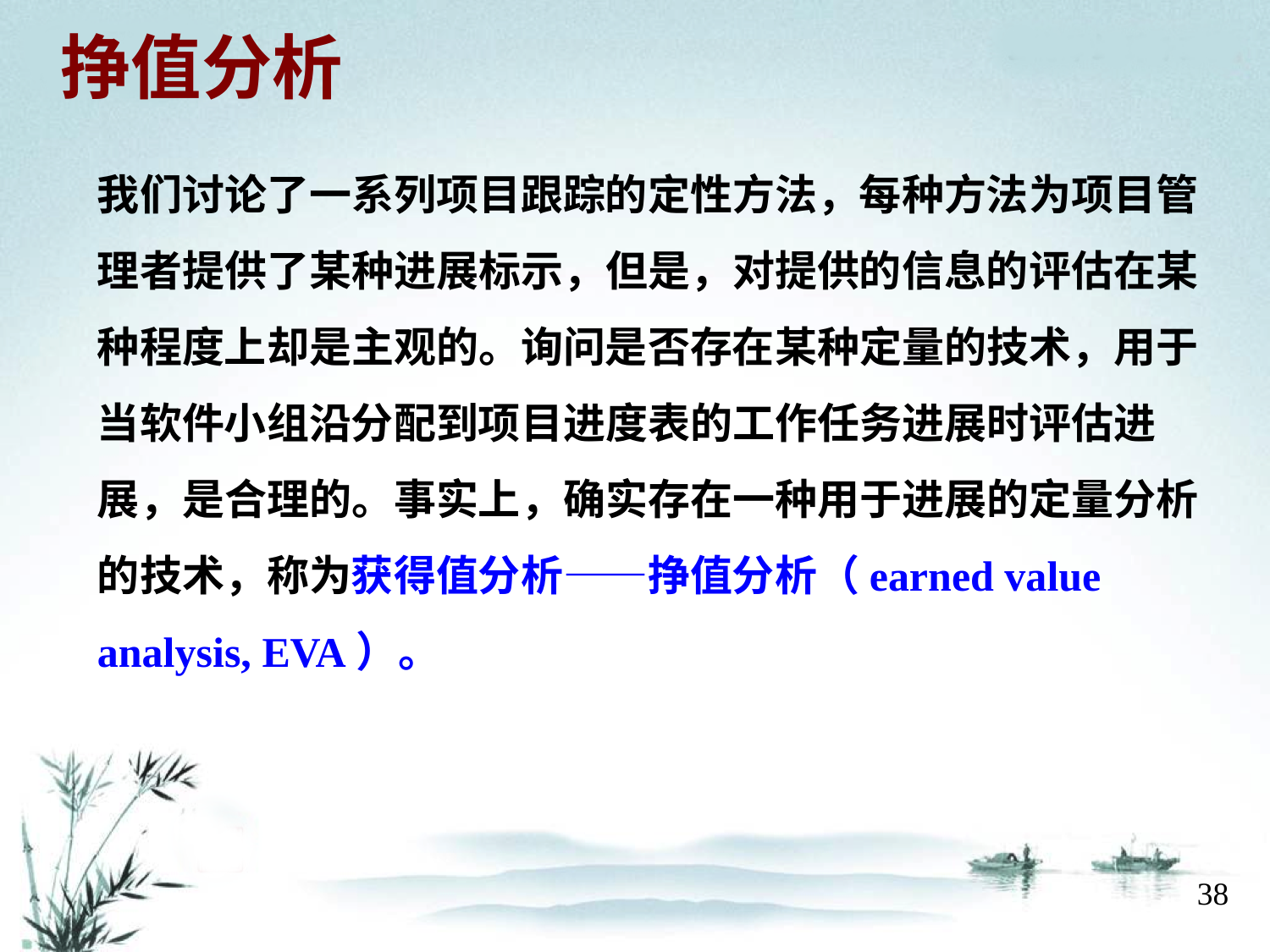

# 挣值分析
我们讨论了一系列项目跟踪的定性方法，每种方法为项目管理者提供了某种进展标示，但是，对提供的信息的评估在某种程度上却是主观的。询问是否存在某种定量的技术，用于当软件小组沿分配到项目进度表的工作任务进展时评估进展，是合理的。事实上，确实存在一种用于进展的定量分析的技术，称为获得值分析——挣值分析（earned value analysis, EVA）。
38